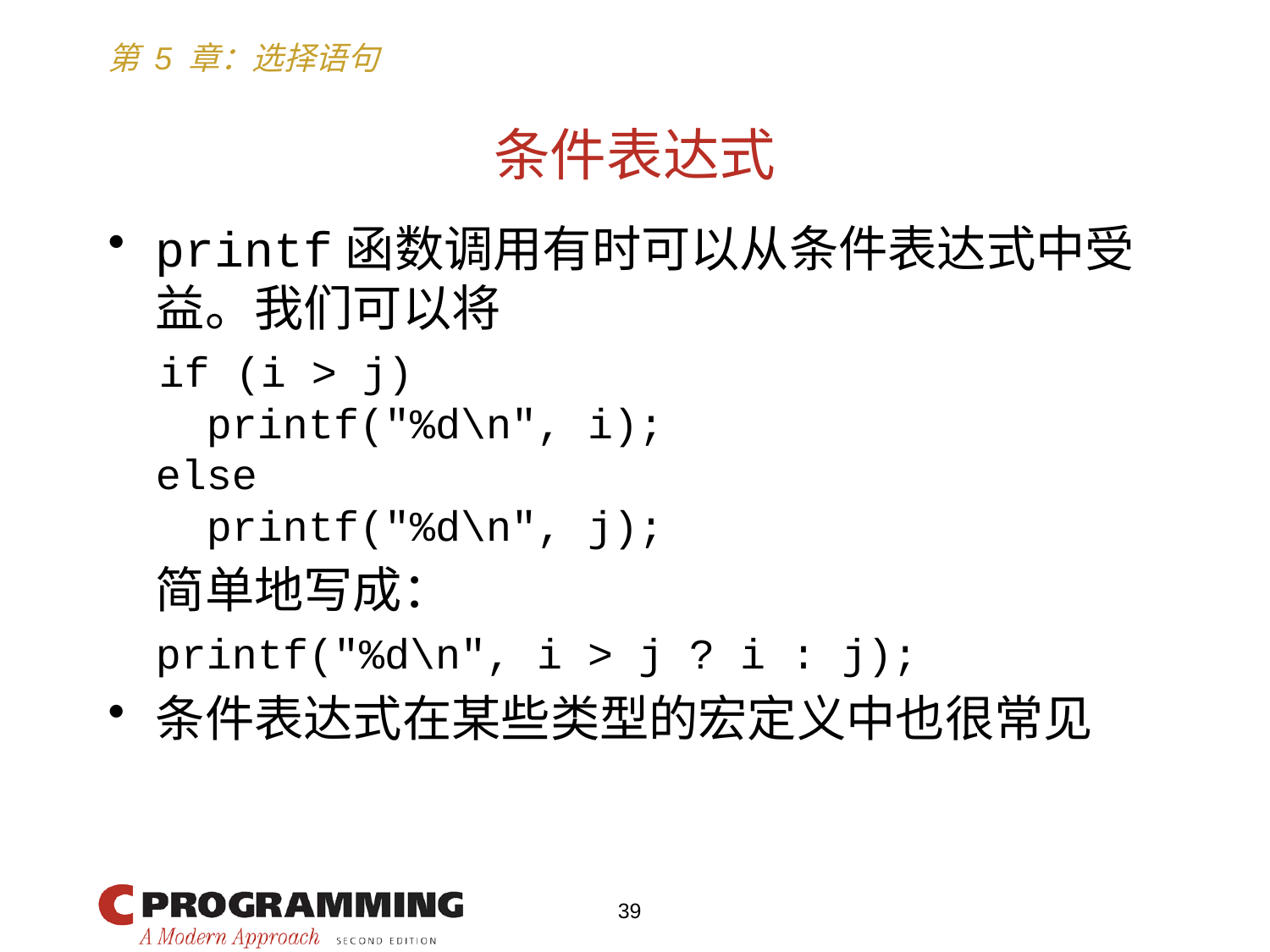

# 条件表达式
printf函数调用有时可以从条件表达式中受益。我们可以将
  if (i > j)
	  printf("%d\n", i);
	else
	  printf("%d\n", j);
	简单地写成：
	printf("%d\n", i > j ? i : j);
条件表达式在某些类型的宏定义中也很常见

39